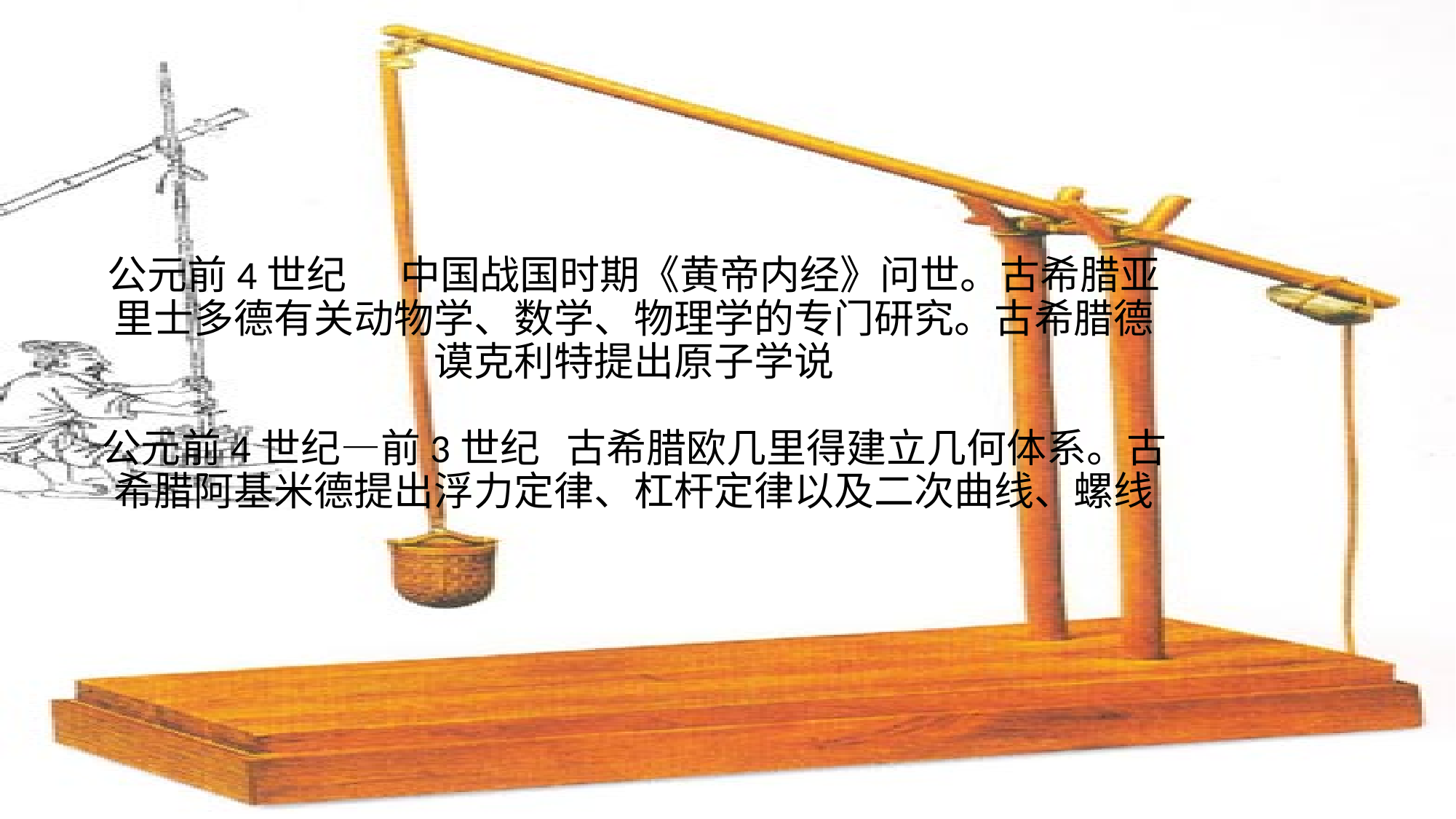

# 公元前4世纪      中国战国时期《黄帝内经》问世。古希腊亚里士多德有关动物学、数学、物理学的专门研究。古希腊德谟克利特提出原子学说 公元前4世纪—前3世纪   古希腊欧几里得建立几何体系。古希腊阿基米德提出浮力定律、杠杆定律以及二次曲线、螺线